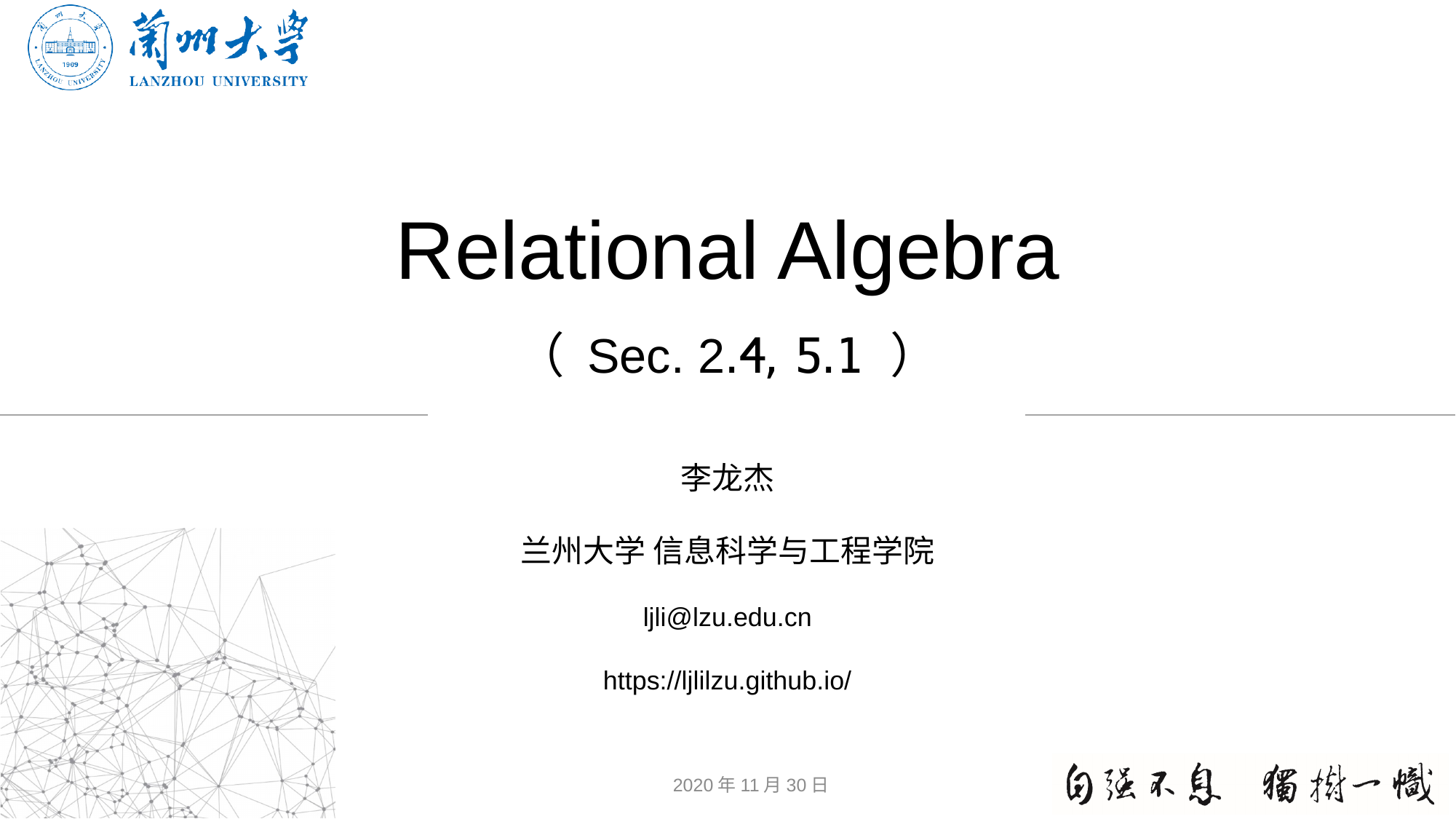

# Relational Algebra （ Sec. 2.4, 5.1 ）
李龙杰
兰州大学 信息科学与工程学院
ljli@lzu.edu.cn
https://ljlilzu.github.io/

2020年11月30日